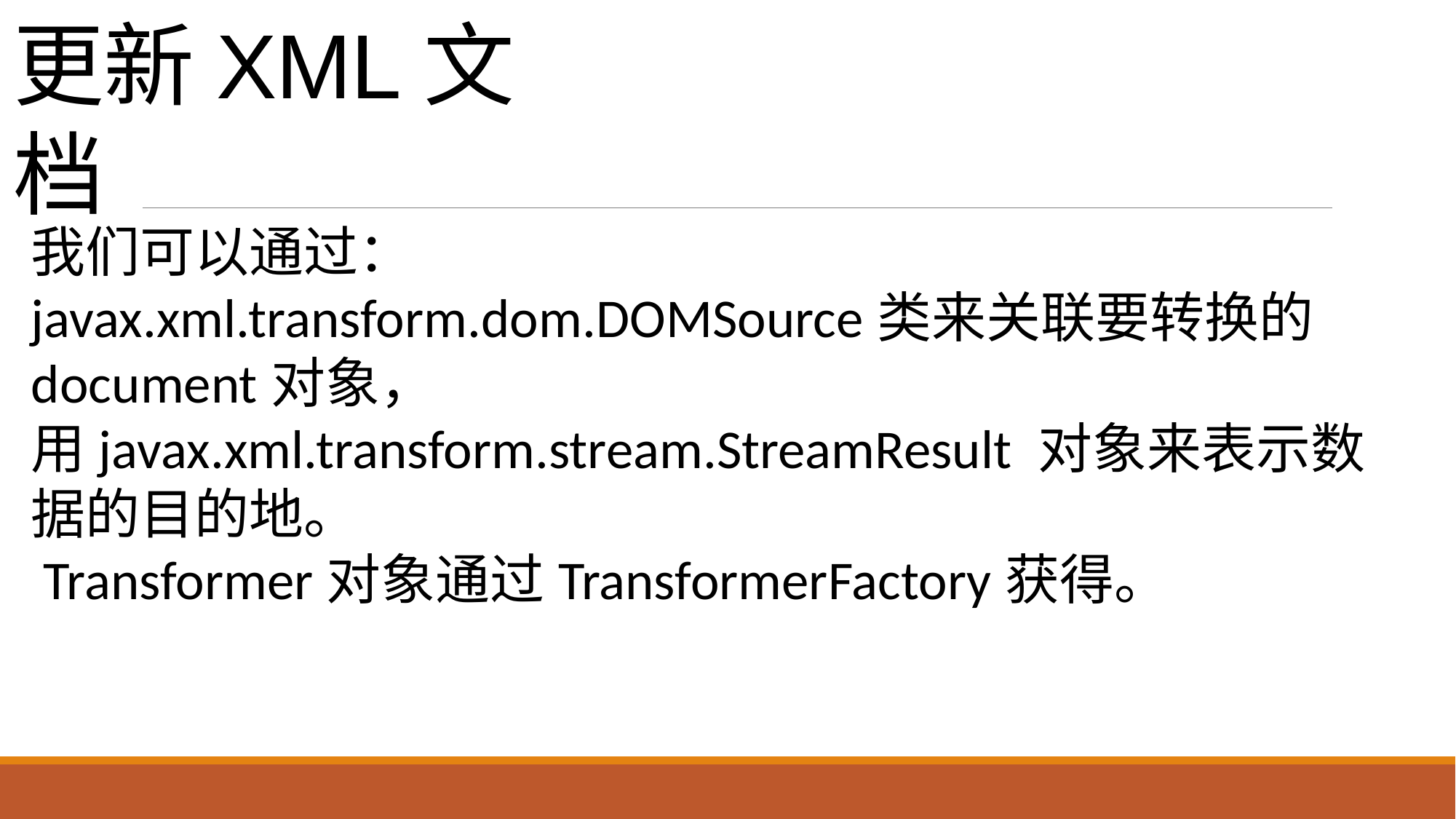

# 更新XML文档
我们可以通过：
javax.xml.transform.dom.DOMSource类来关联要转换的document对象，
用javax.xml.transform.stream.StreamResult 对象来表示数据的目的地。
 Transformer对象通过TransformerFactory获得。